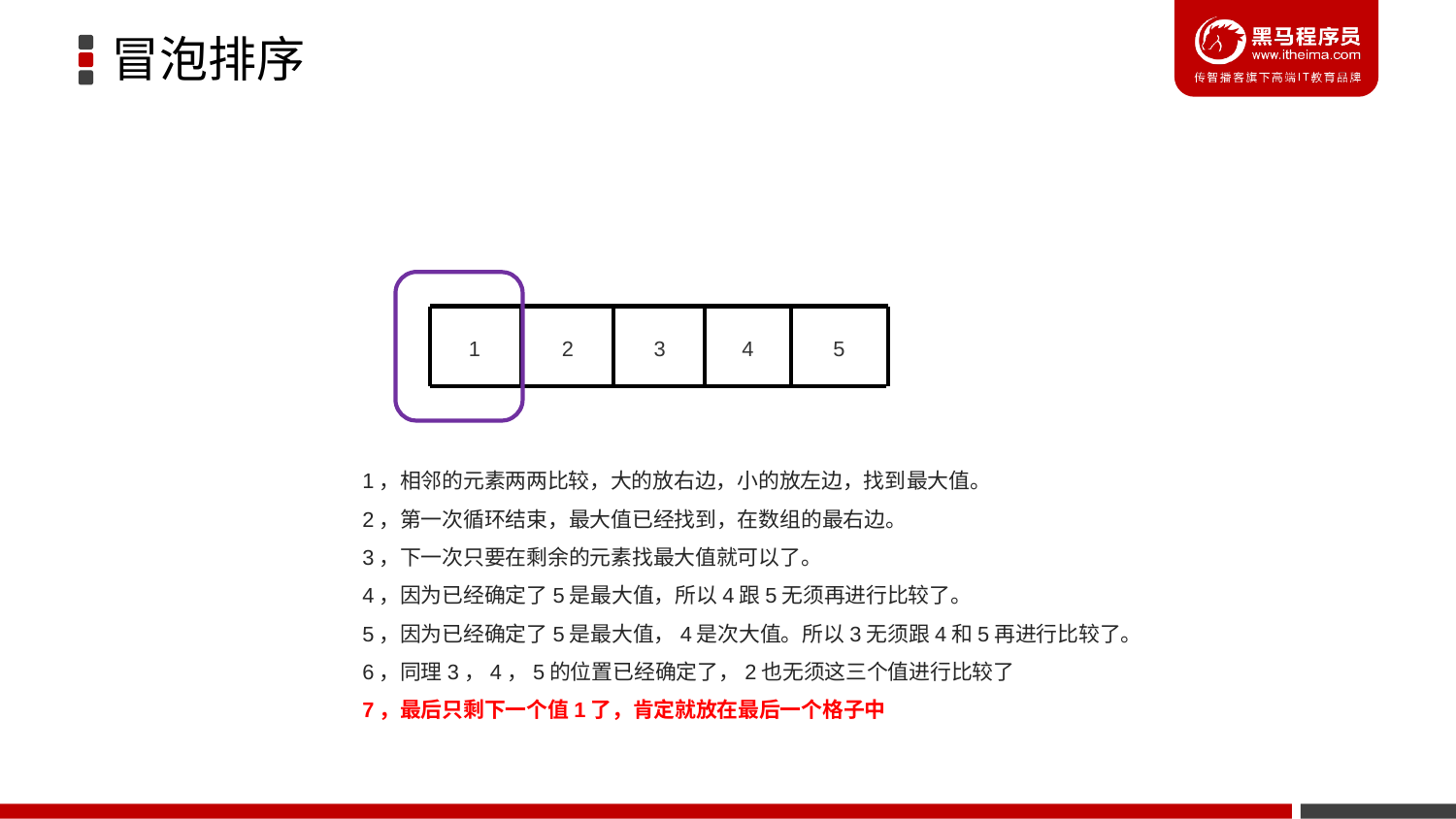

冒泡排序

1
2
3
4
5
1，相邻的元素两两比较，大的放右边，小的放左边，找到最大值。
2，第一次循环结束，最大值已经找到，在数组的最右边。
3，下一次只要在剩余的元素找最大值就可以了。
4，因为已经确定了5是最大值，所以4跟5无须再进行比较了。
5，因为已经确定了5是最大值，4是次大值。所以3无须跟4和5再进行比较了。
6，同理3，4，5的位置已经确定了，2也无须这三个值进行比较了
7，最后只剩下一个值1了，肯定就放在最后一个格子中